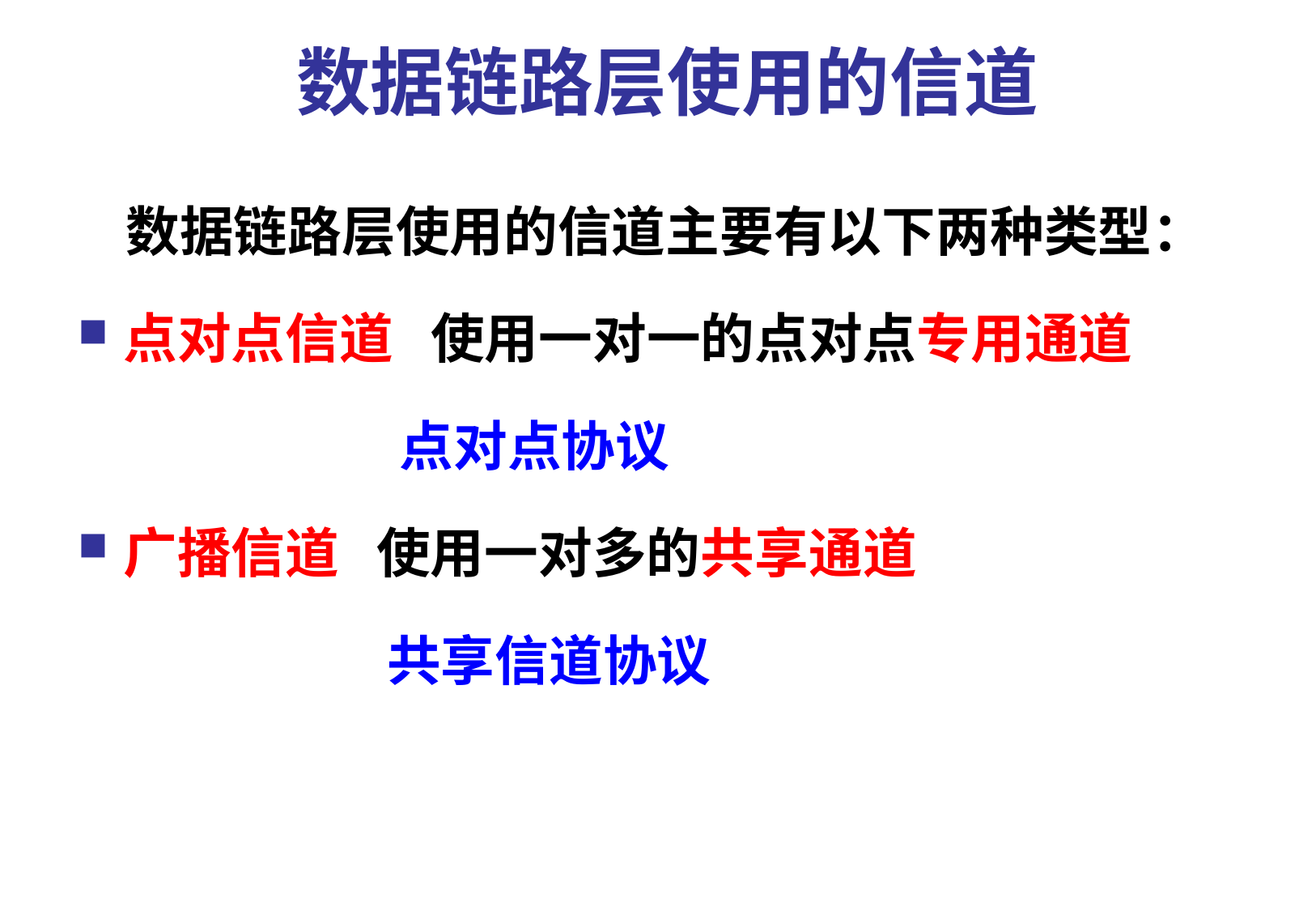

# 数据链路层使用的信道
	数据链路层使用的信道主要有以下两种类型：
点对点信道   使用一对一的点对点专用通道
                         点对点协议
广播信道   使用一对多的共享通道
                        共享信道协议